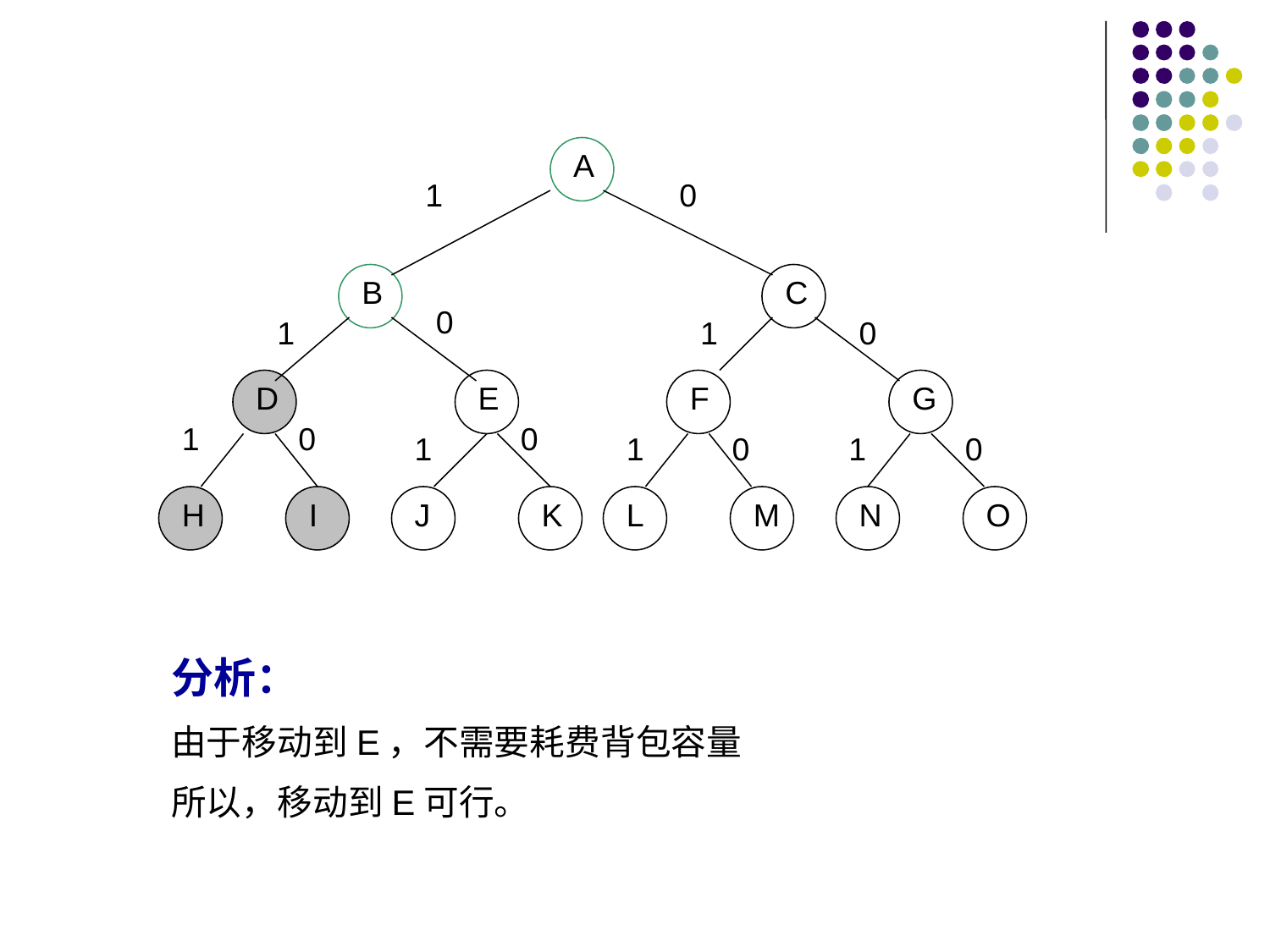

A
1
0

C
B
0
1
1
0

F

G
D
E
1
0
0
1
1
0
1
0

J

K

L

M

N

O
H
I
分析：
由于移动到E，不需要耗费背包容量
所以，移动到E可行。